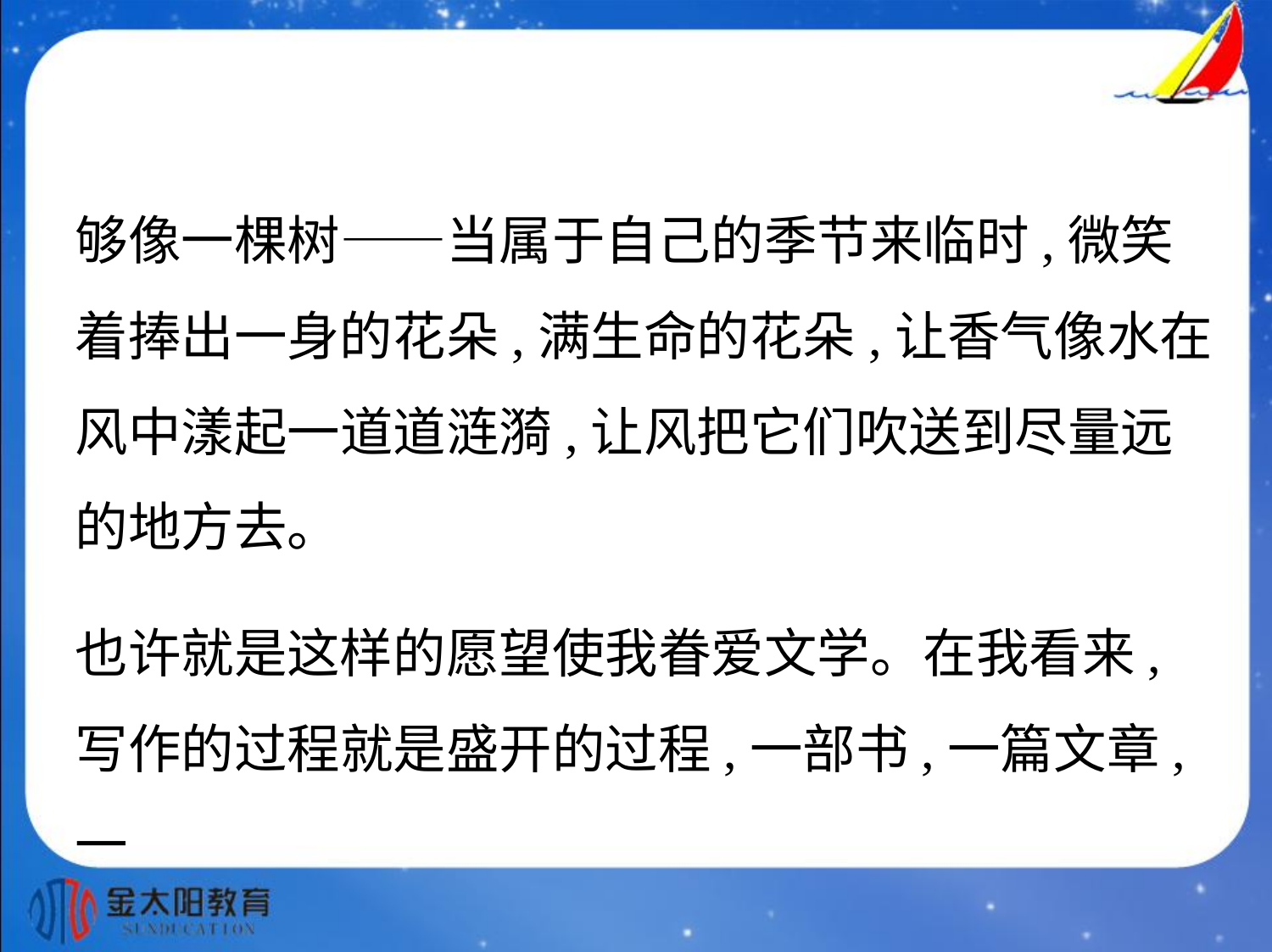

够像一棵树——当属于自己的季节来临时,微笑
着捧出一身的花朵,满生命的花朵,让香气像水在
风中漾起一道道涟漪,让风把它们吹送到尽量远
的地方去。
也许就是这样的愿望使我眷爱文学。在我看来,
写作的过程就是盛开的过程,一部书,一篇文章,一